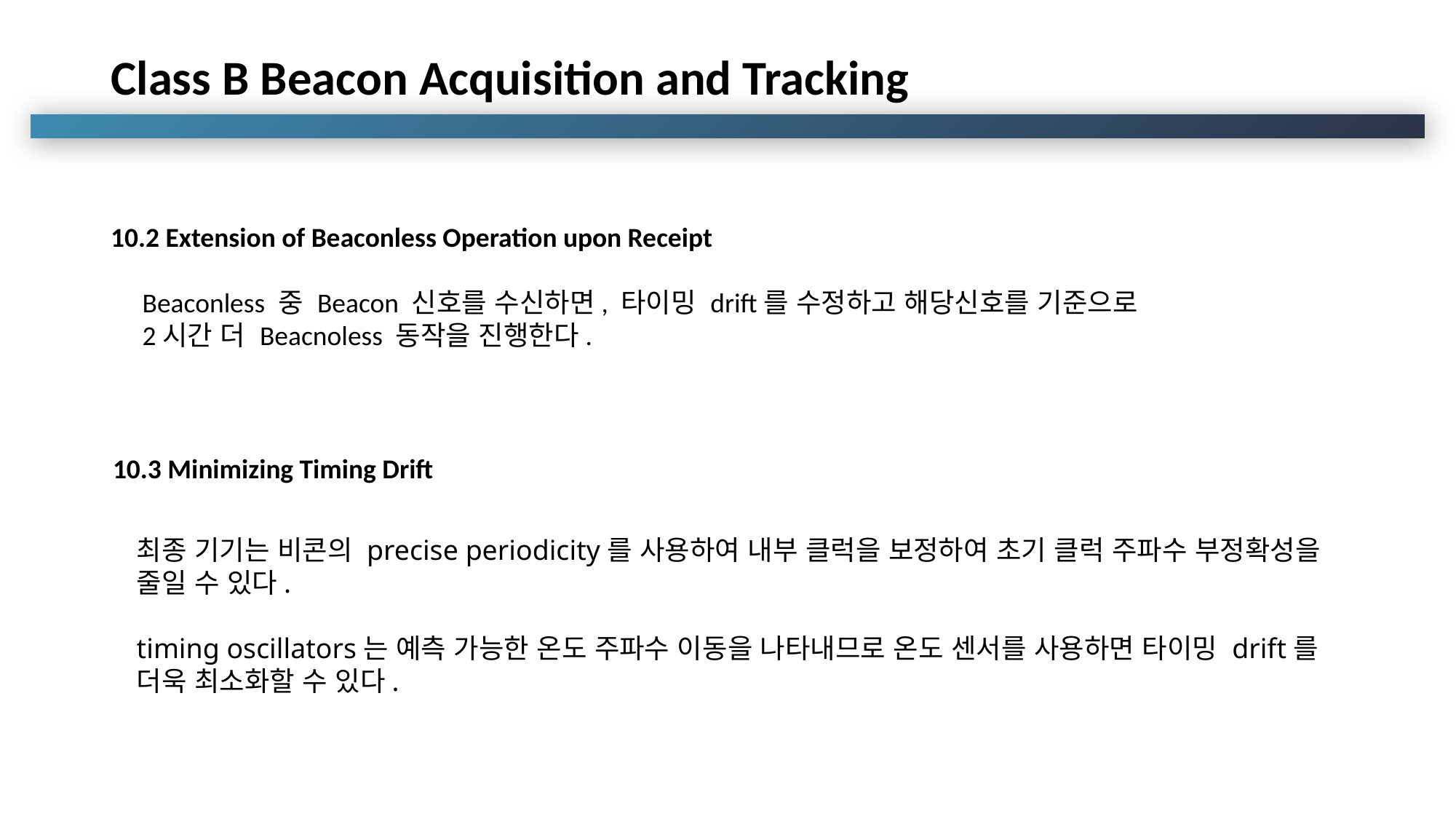

# Class B Beacon Acquisition and Tracking

10.2 Extension of Beaconless Operation upon Receipt
Beaconless 중 Beacon 신호를 수신하면, 타이밍 drift를 수정하고 해당신호를 기준으로
2시간 더 Beacnoless 동작을 진행한다.
10.3 Minimizing Timing Drift
최종 기기는 비콘의 precise periodicity를 사용하여 내부 클럭을 보정하여 초기 클럭 주파수 부정확성을 줄일 수 있다.

timing oscillators는 예측 가능한 온도 주파수 이동을 나타내므로 온도 센서를 사용하면 타이밍 drift를 더욱 최소화할 수 있다.